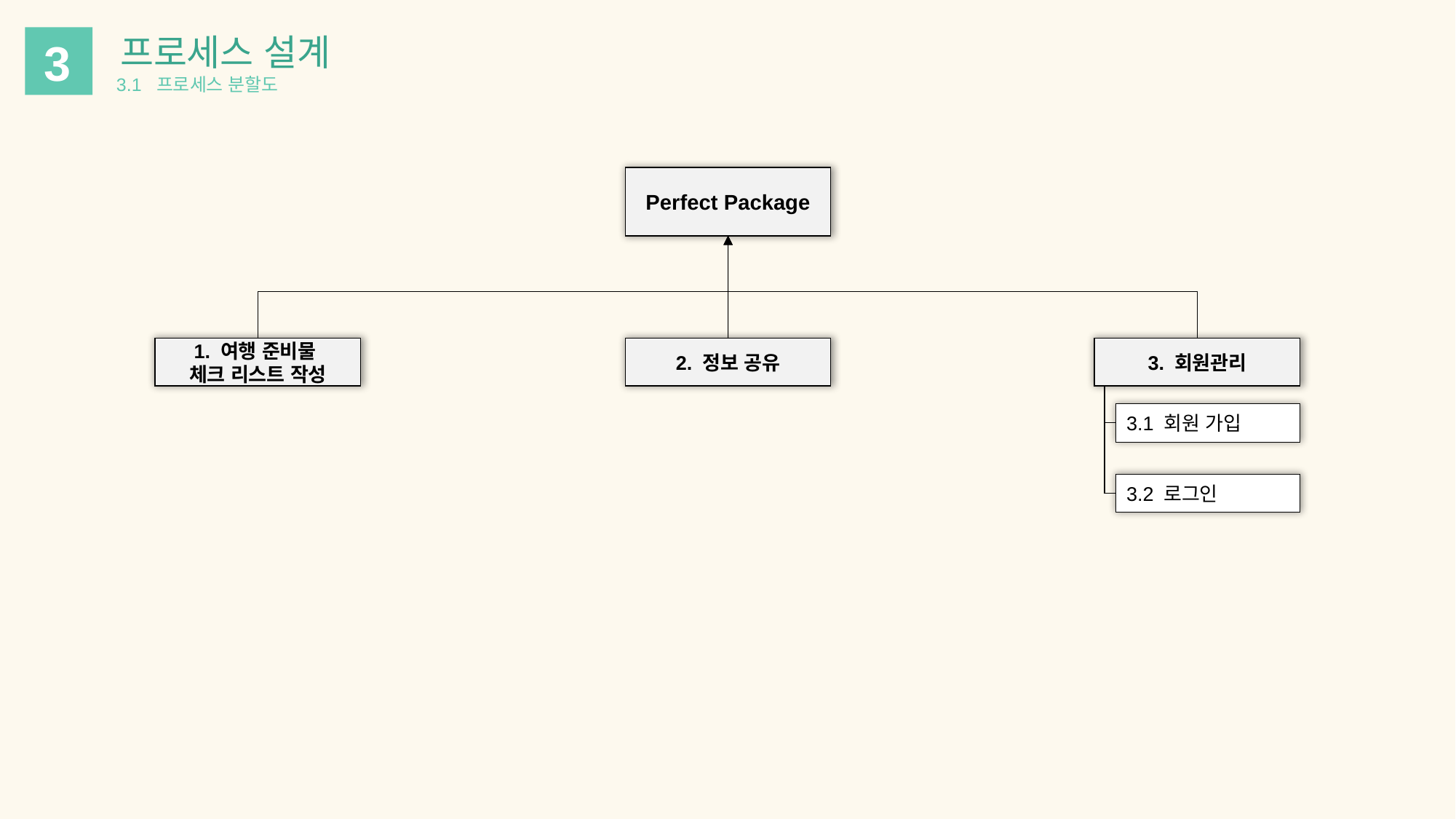

프로세스 설계
3.1  프로세스 분할도

3
Perfect Package
1. 여행 준비물
체크 리스트 작성
2. 정보 공유
3. 회원관리
3.1 회원 가입
3.2 로그인